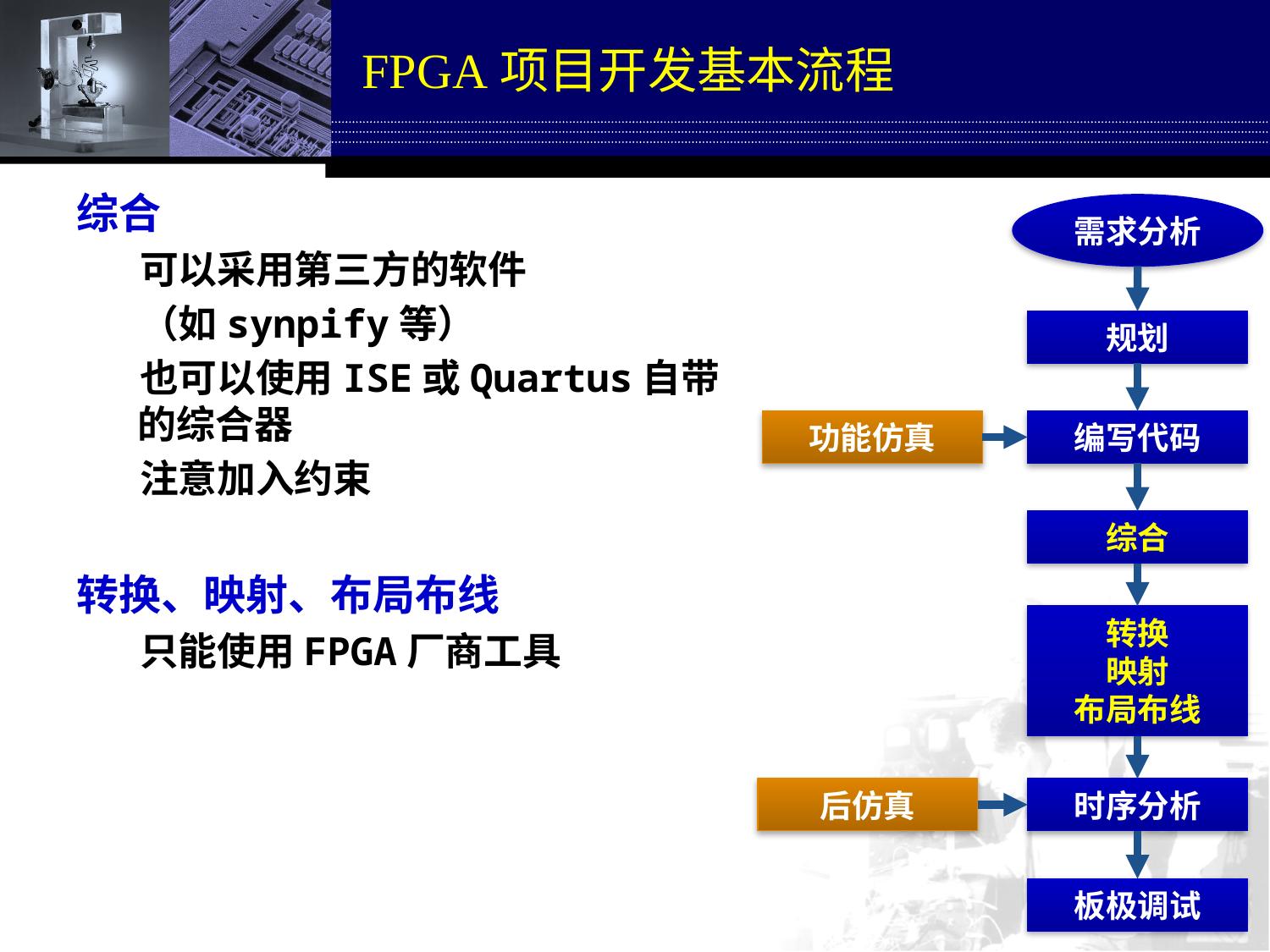

# FPGA项目开发基本流程
综合
可以采用第三方的软件
（如synpify等）
也可以使用ISE或Quartus自带的综合器
注意加入约束

转换、映射、布局布线
只能使用FPGA厂商工具

需求分析
规划
功能仿真
编写代码
综合
转换
映射
布局布线
后仿真
时序分析
板极调试